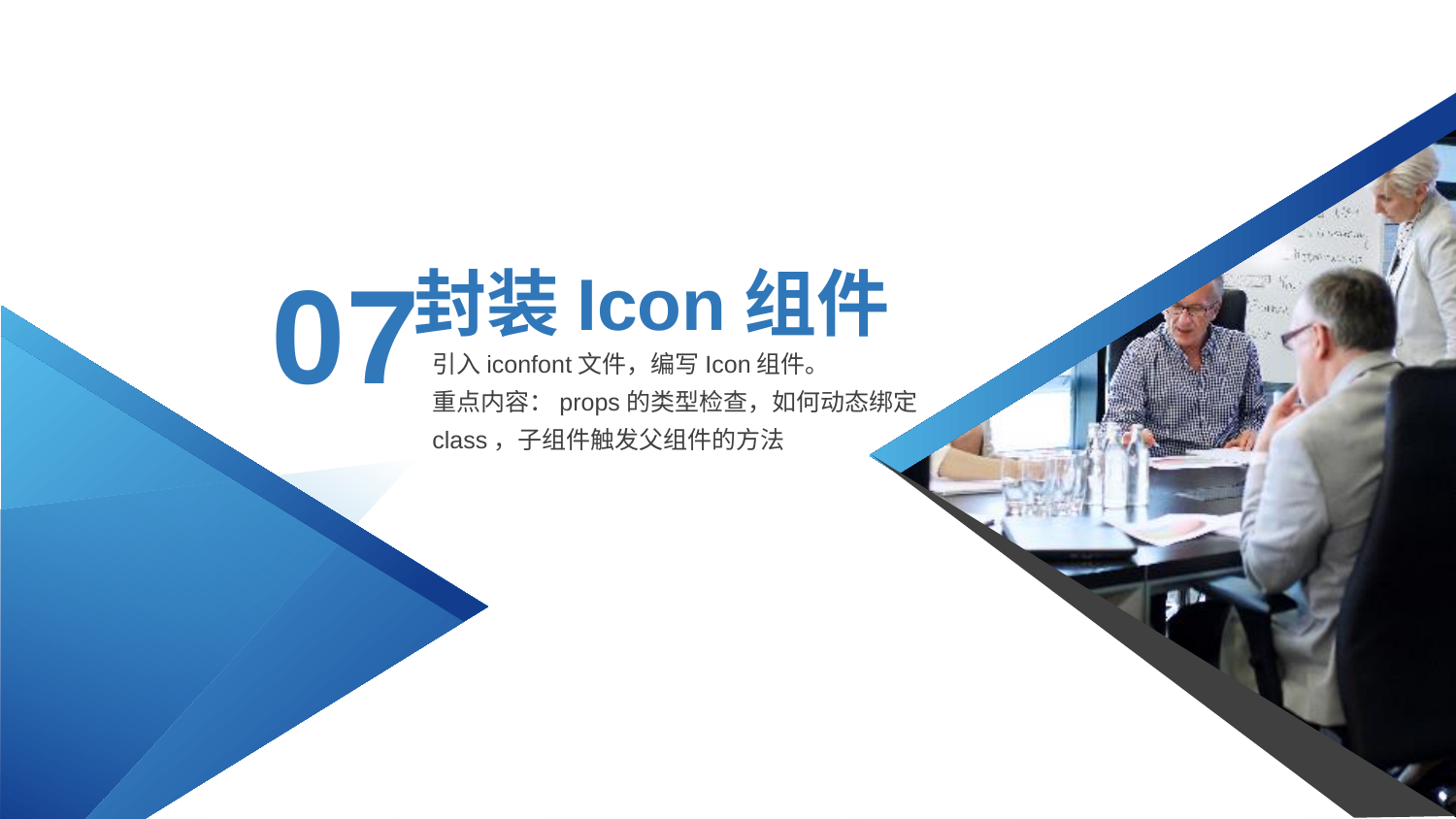

07
封装Icon组件

引入iconfont文件，编写Icon组件。
重点内容：props的类型检查，如何动态绑定class，子组件触发父组件的方法